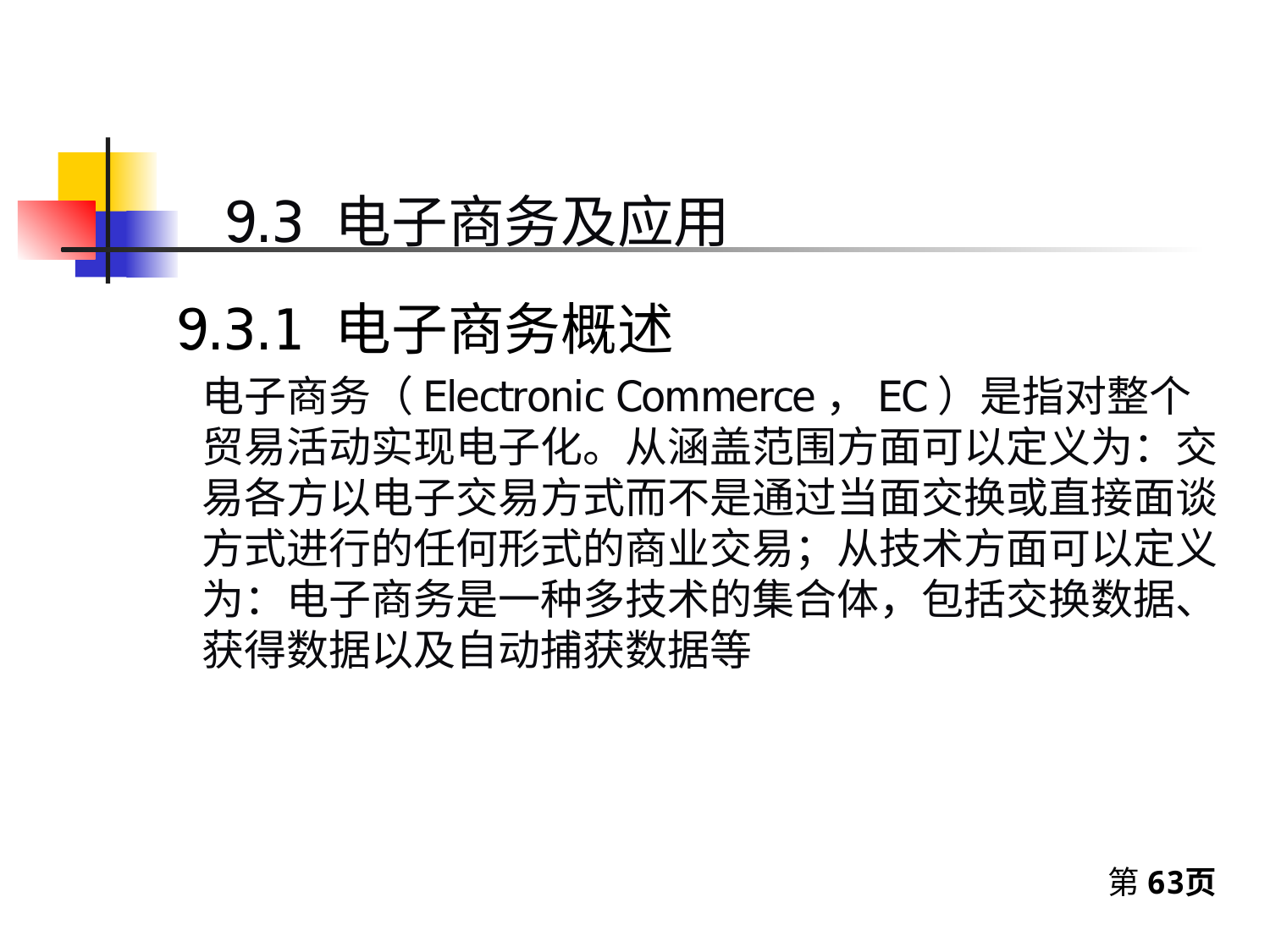

9.3 电子商务及应用
9.3.1 电子商务概述
电子商务（Electronic Commerce，EC）是指对整个贸易活动实现电子化。从涵盖范围方面可以定义为：交易各方以电子交易方式而不是通过当面交换或直接面谈方式进行的任何形式的商业交易；从技术方面可以定义为：电子商务是一种多技术的集合体，包括交换数据、获得数据以及自动捕获数据等